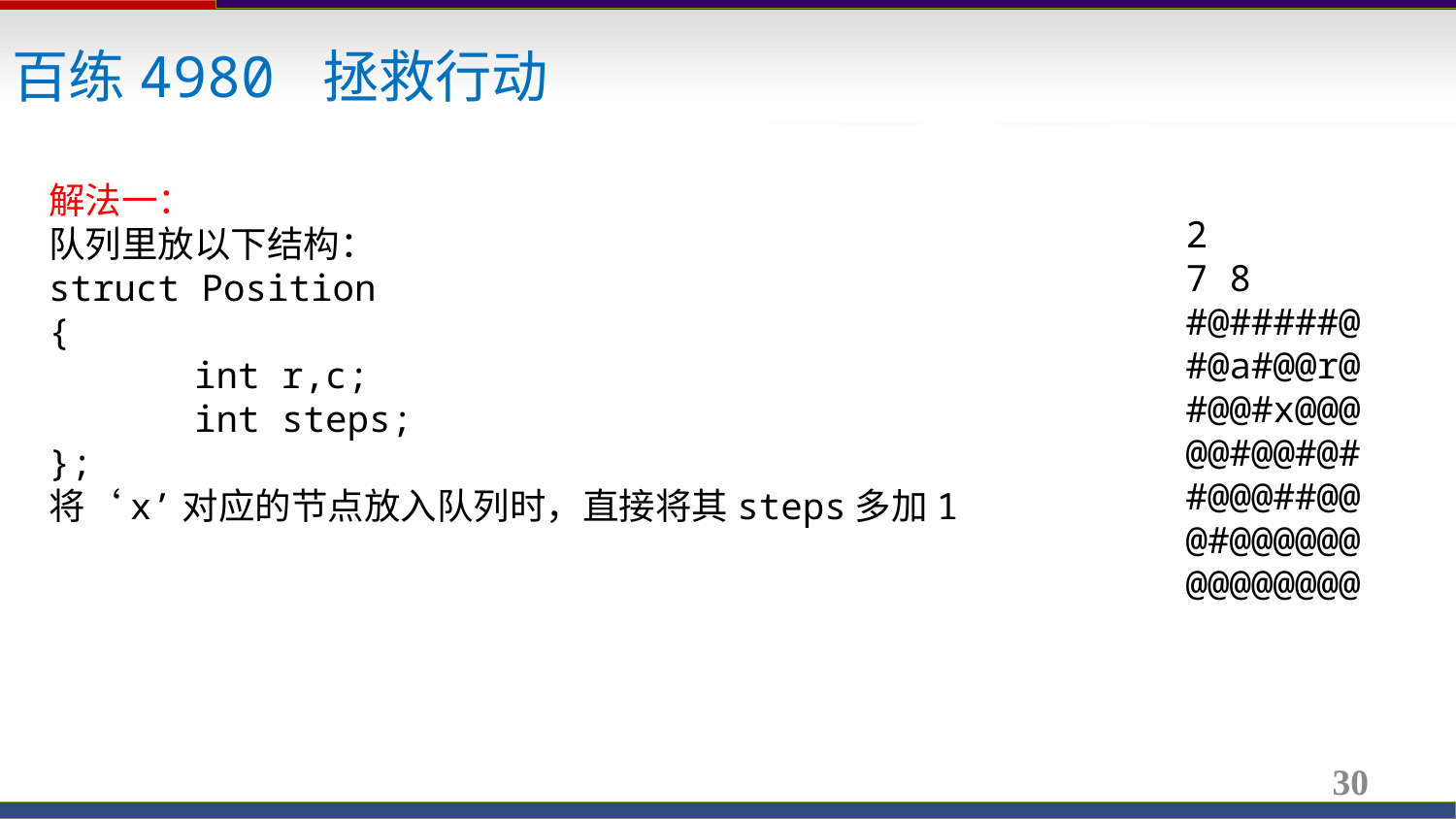

百练4980 拯救行动
解法一：
队列里放以下结构：
struct Position
{
	int r,c;
	int steps;
};
将‘x’对应的节点放入队列时，直接将其steps多加1
2
7 8
#@#####@
#@a#@@r@
#@@#x@@@
@@#@@#@#
#@@@##@@
@#@@@@@@
@@@@@@@@